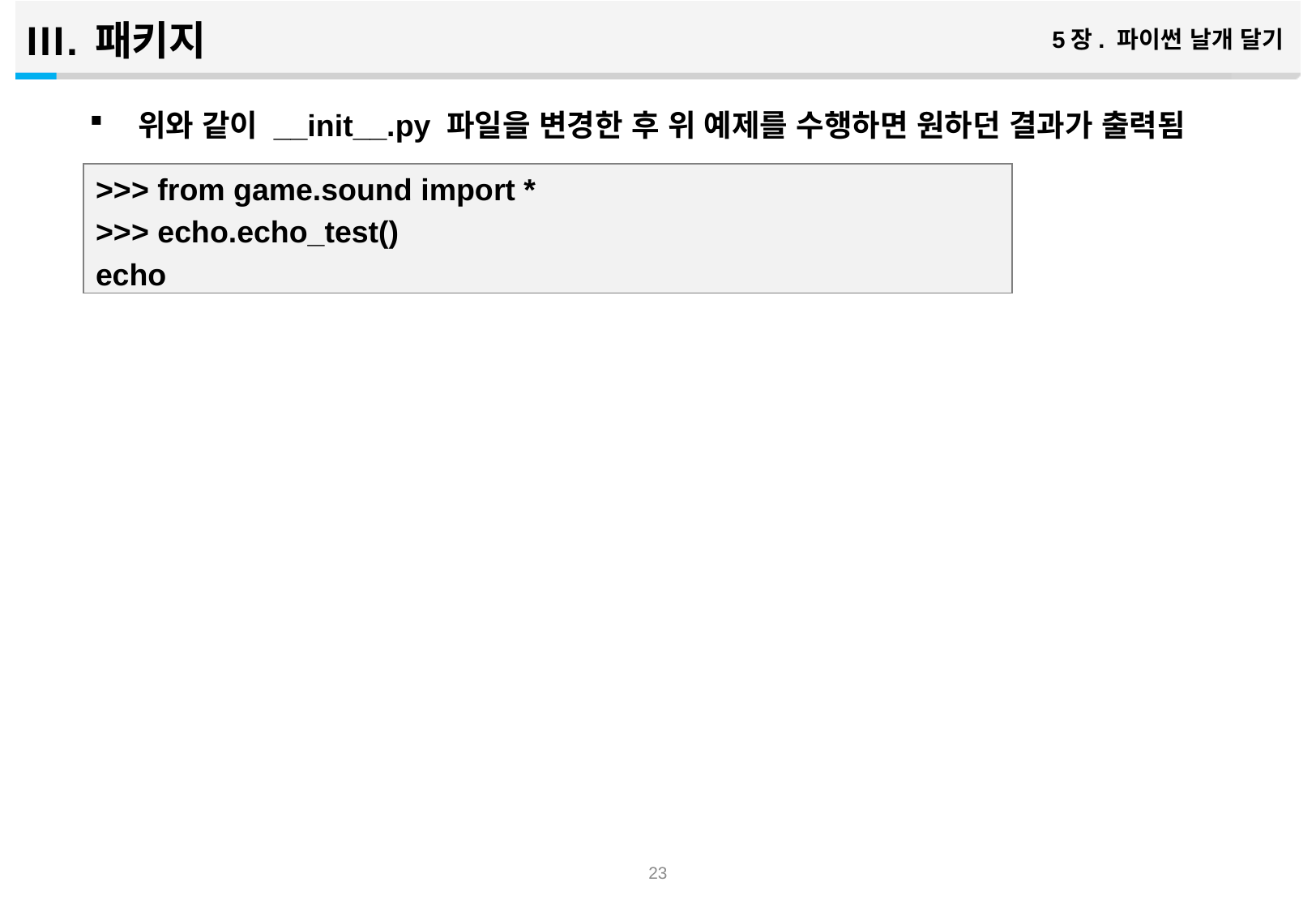

패키지
5장. 파이썬 날개 달기
위와 같이 __init__.py 파일을 변경한 후 위 예제를 수행하면 원하던 결과가 출력됨

>>> from game.sound import *
>>> echo.echo_test()
echo
23